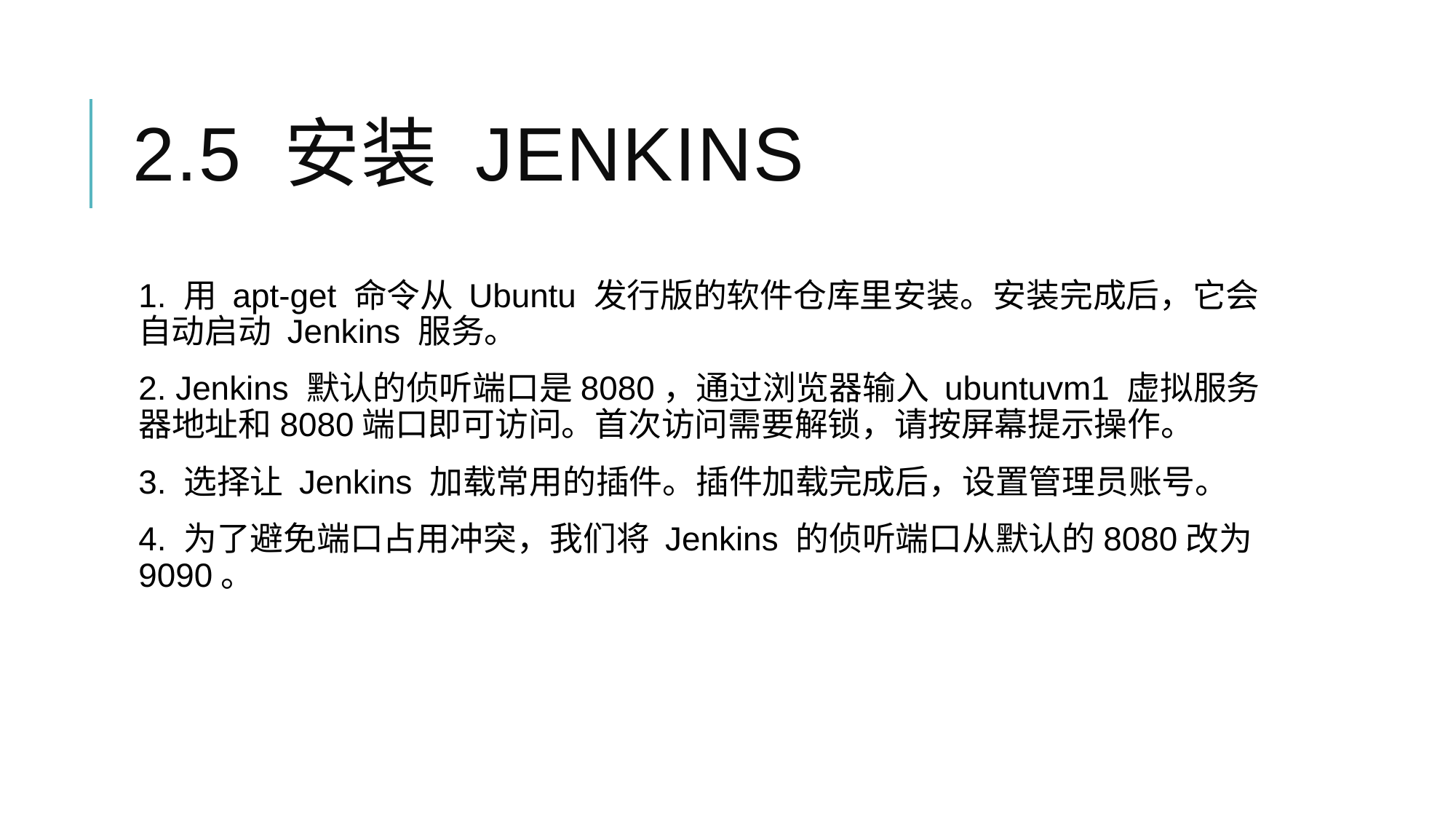

# 2.5 安装 Jenkins
1. 用 apt-get 命令从 Ubuntu 发行版的软件仓库里安装。安装完成后，它会自动启动 Jenkins 服务。
2. Jenkins 默认的侦听端口是8080，通过浏览器输入 ubuntuvm1 虚拟服务器地址和8080端口即可访问。首次访问需要解锁，请按屏幕提示操作。
3. 选择让 Jenkins 加载常用的插件。插件加载完成后，设置管理员账号。
4. 为了避免端口占用冲突，我们将 Jenkins 的侦听端口从默认的8080改为9090。